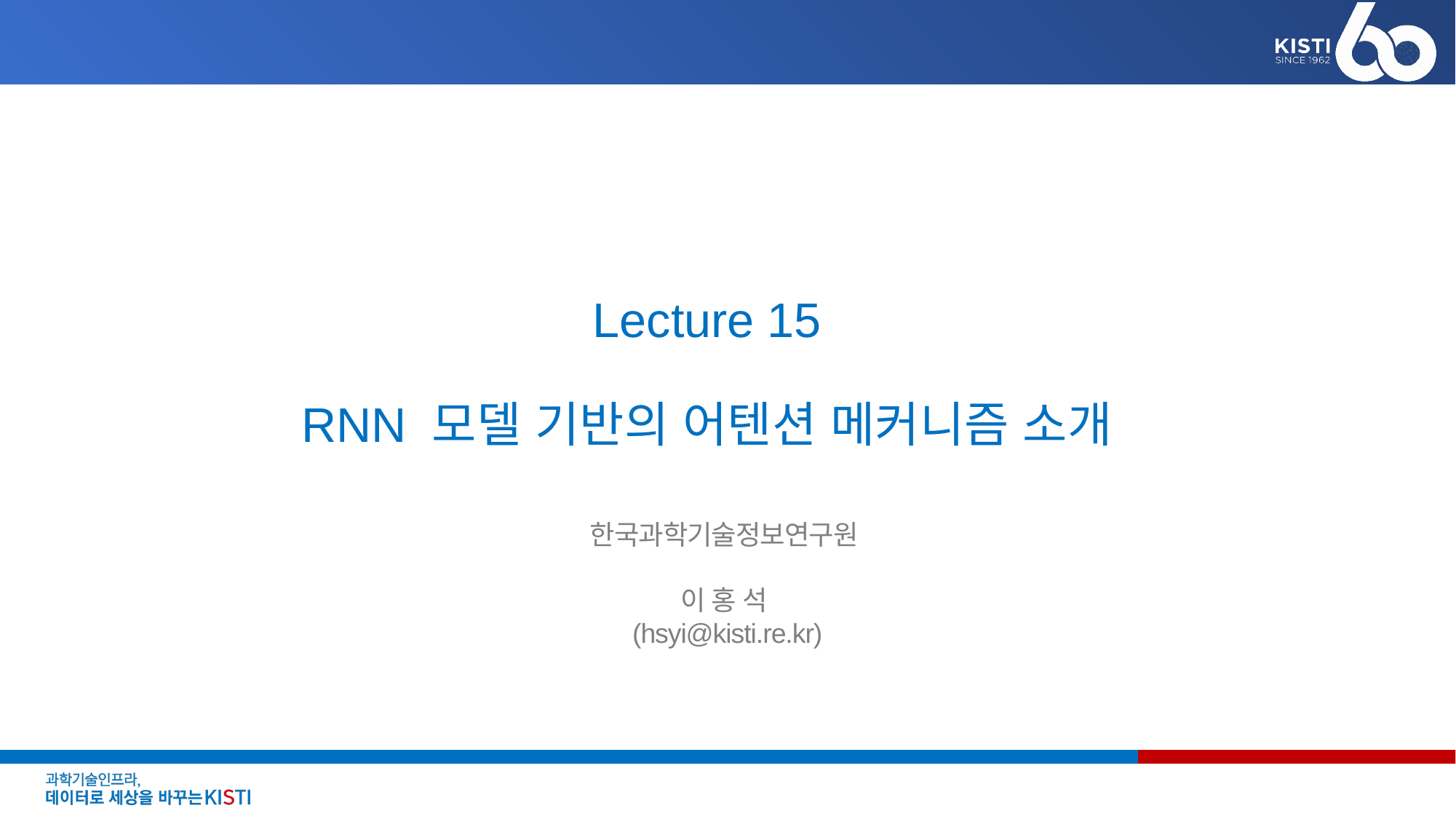

# Lecture 15 RNN 모델 기반의 어텐션 메커니즘 소개
한국과학기술정보연구원

이 홍 석
(hsyi@kisti.re.kr)